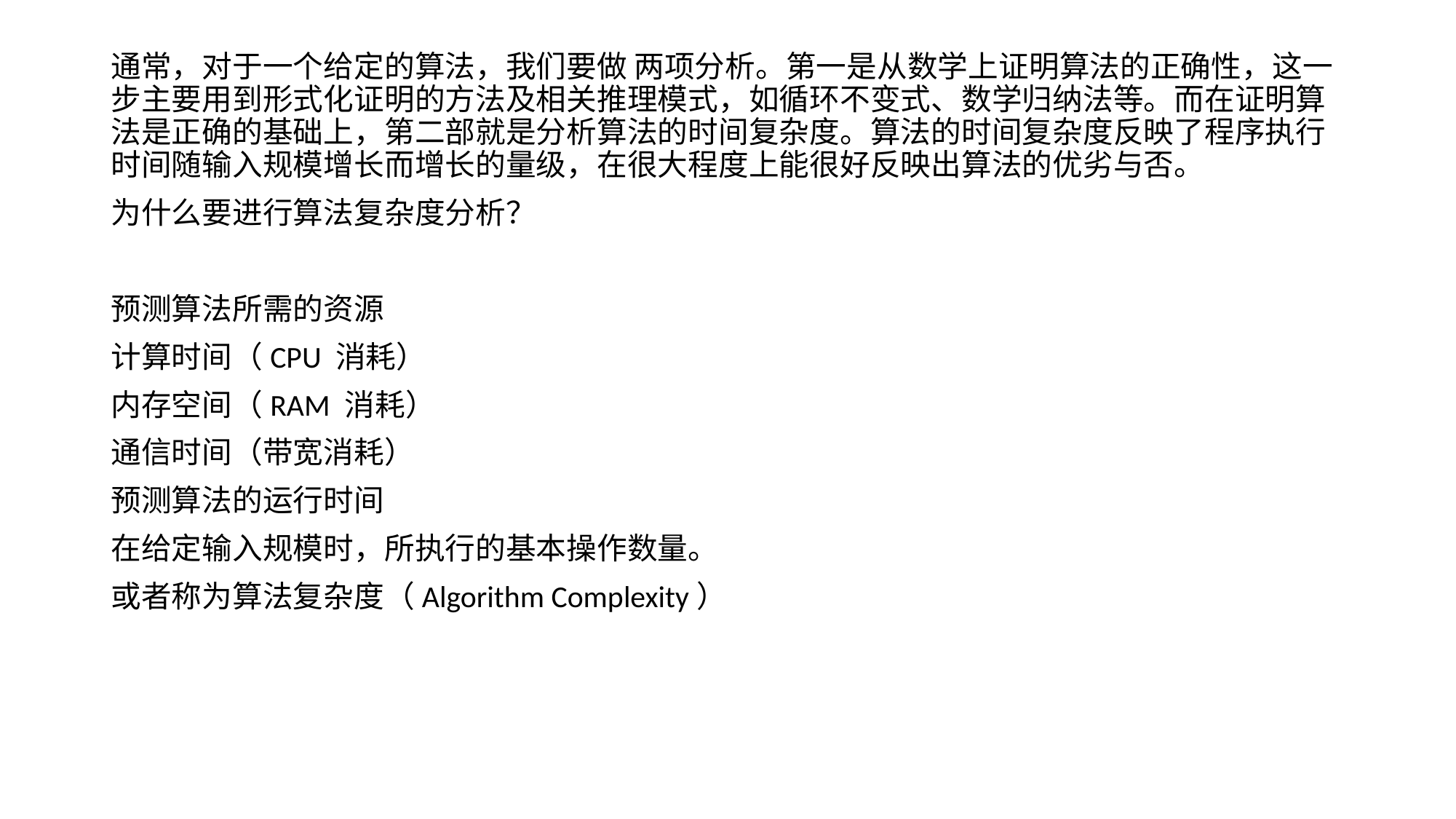

通常，对于一个给定的算法，我们要做 两项分析。第一是从数学上证明算法的正确性，这一步主要用到形式化证明的方法及相关推理模式，如循环不变式、数学归纳法等。而在证明算法是正确的基础上，第二部就是分析算法的时间复杂度。算法的时间复杂度反映了程序执行时间随输入规模增长而增长的量级，在很大程度上能很好反映出算法的优劣与否。
为什么要进行算法复杂度分析？

预测算法所需的资源
计算时间（CPU 消耗）
内存空间（RAM 消耗）
通信时间（带宽消耗）
预测算法的运行时间
在给定输入规模时，所执行的基本操作数量。
或者称为算法复杂度（Algorithm Complexity）